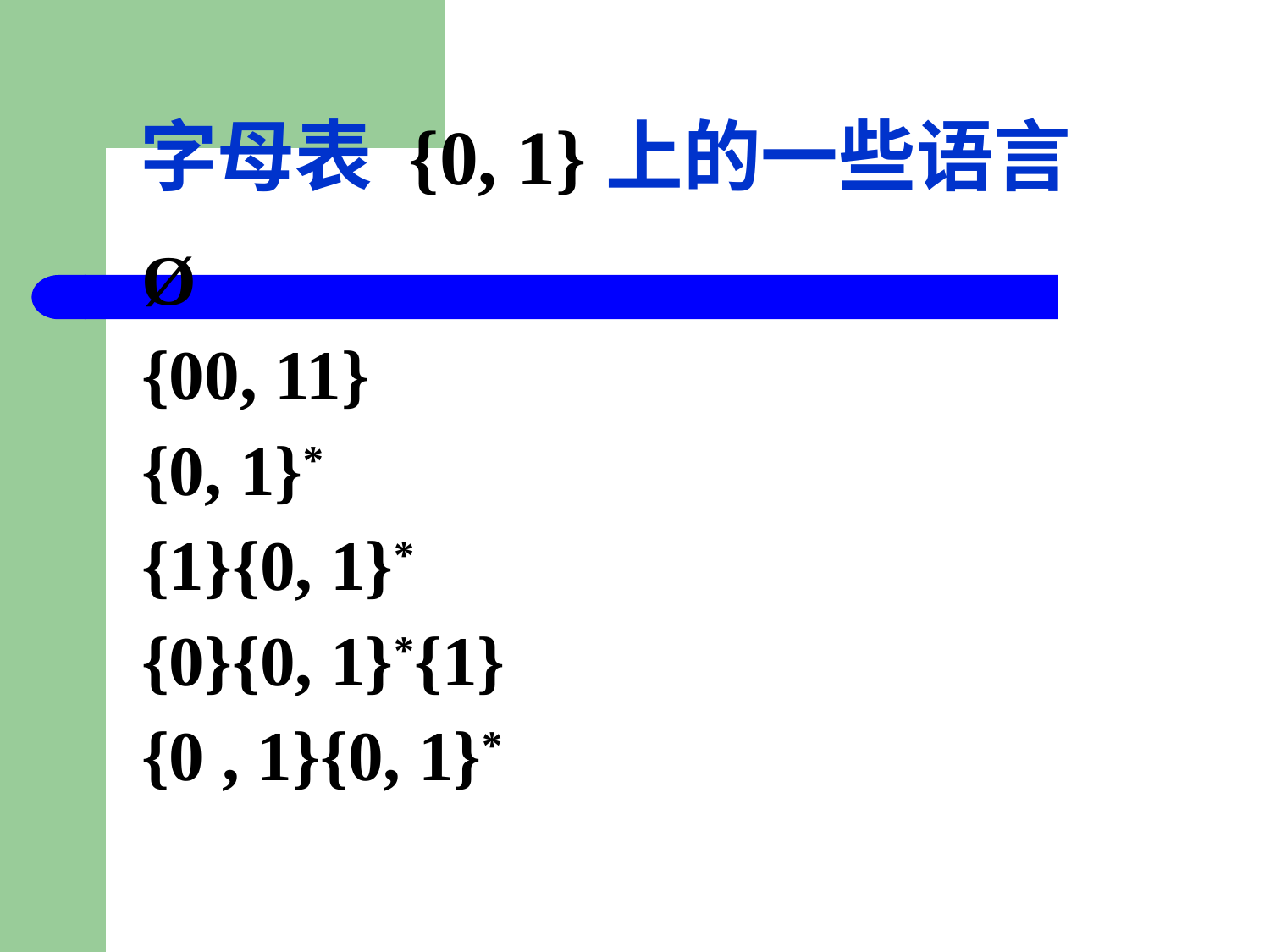

# 字母表 {0, 1}上的一些语言
Ø
{00, 11}
{0, 1}*
{1}{0, 1}*
{0}{0, 1}*{1}
{0 , 1}{0, 1}*